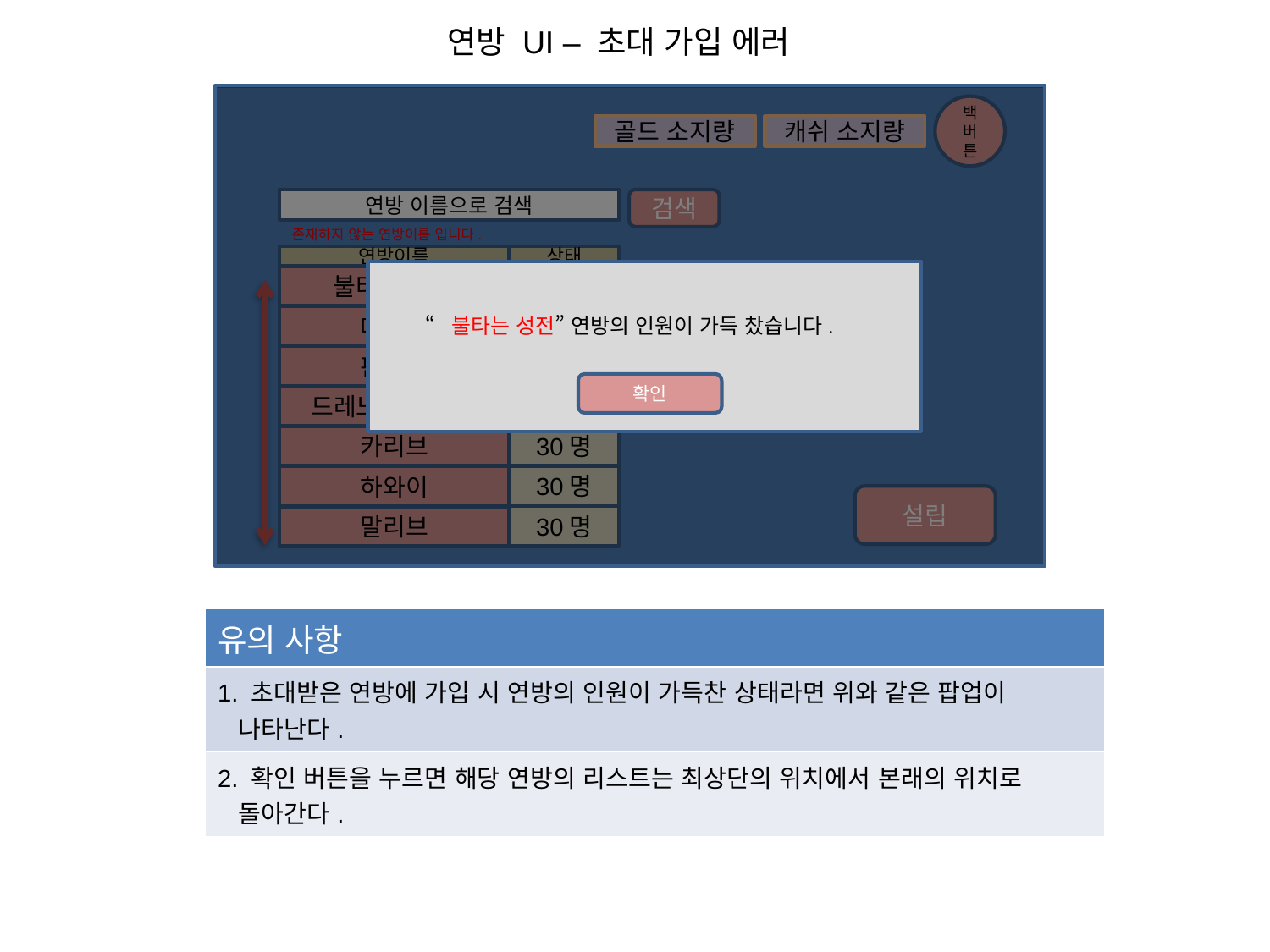

연방 UI – 초대 가입 에러

백버튼
골드 소지량
캐쉬 소지량
연방 이름으로 검색
검색
존재하지 않는 연방이름 입니다.
연방이름
상태
불타는 성전
초대중
가입신청중
데스윙
가입신청중
판다렌
가입신청중
드레노어의 군주
30명
카리브
30명
하와이
설립
30명
말리브

“불타는 성전” 연방의 인원이 가득 찼습니다.
확인
| 유의 사항 |
| --- |
| 1. 초대받은 연방에 가입 시 연방의 인원이 가득찬 상태라면 위와 같은 팝업이 나타난다. |
| 2. 확인 버튼을 누르면 해당 연방의 리스트는 최상단의 위치에서 본래의 위치로 돌아간다. |